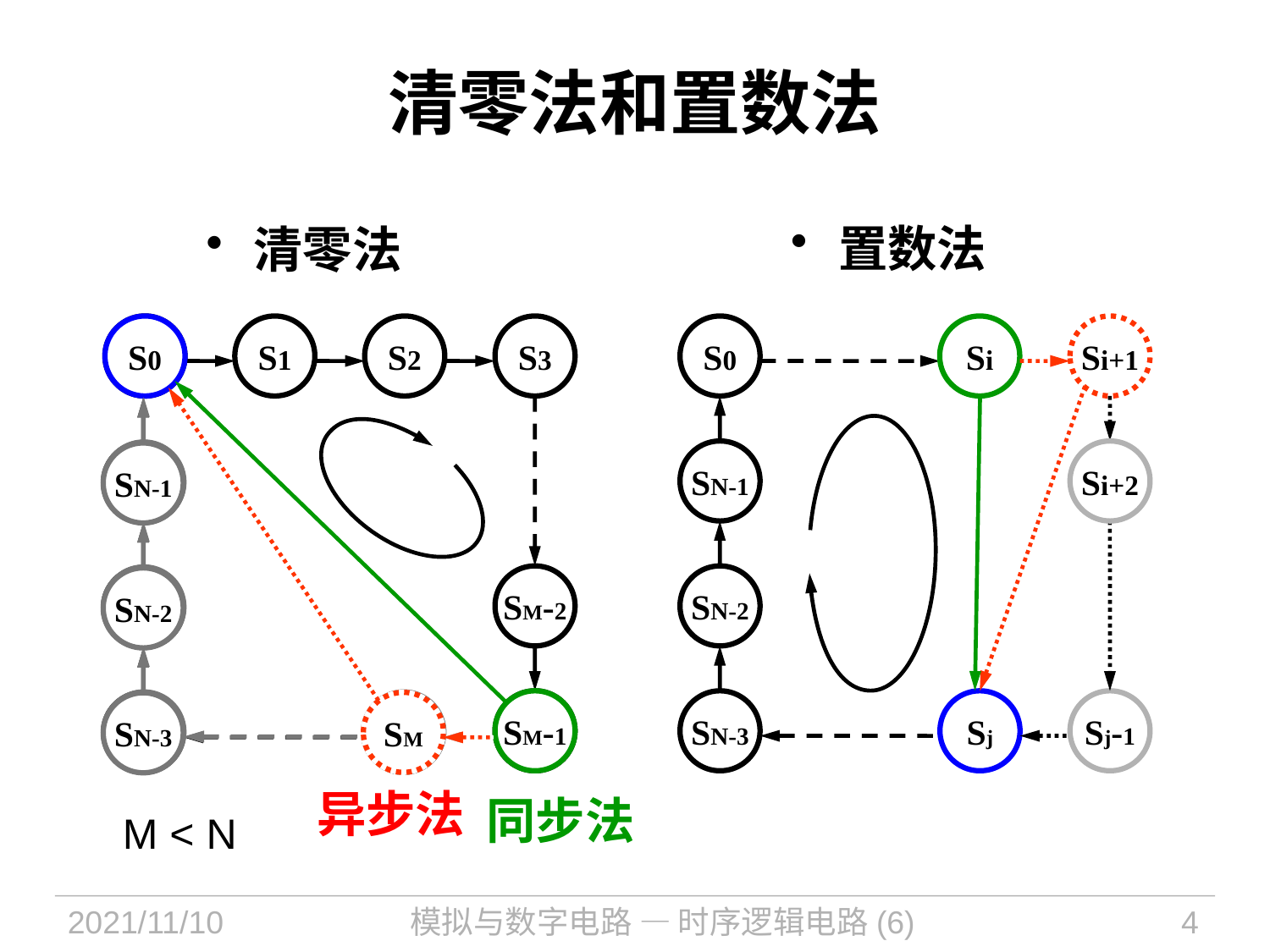

# 清零法和置数法
置数法
清零法
S0
S0
S1
S2
S3
S0
Si
Si+1

SN-1
Si+2

SN-2

SN-3
Sj
Sj-1

SM-1

SM
SM

SN-1

SN-2

SN-3
SM

SN-1

SN-2

SN-3

SN-1

SM-2
SN-2

SM-1
SN-3
SM

异步法
同步法
M < N
2021/11/10
模拟与数字电路 — 时序逻辑电路(6)
4